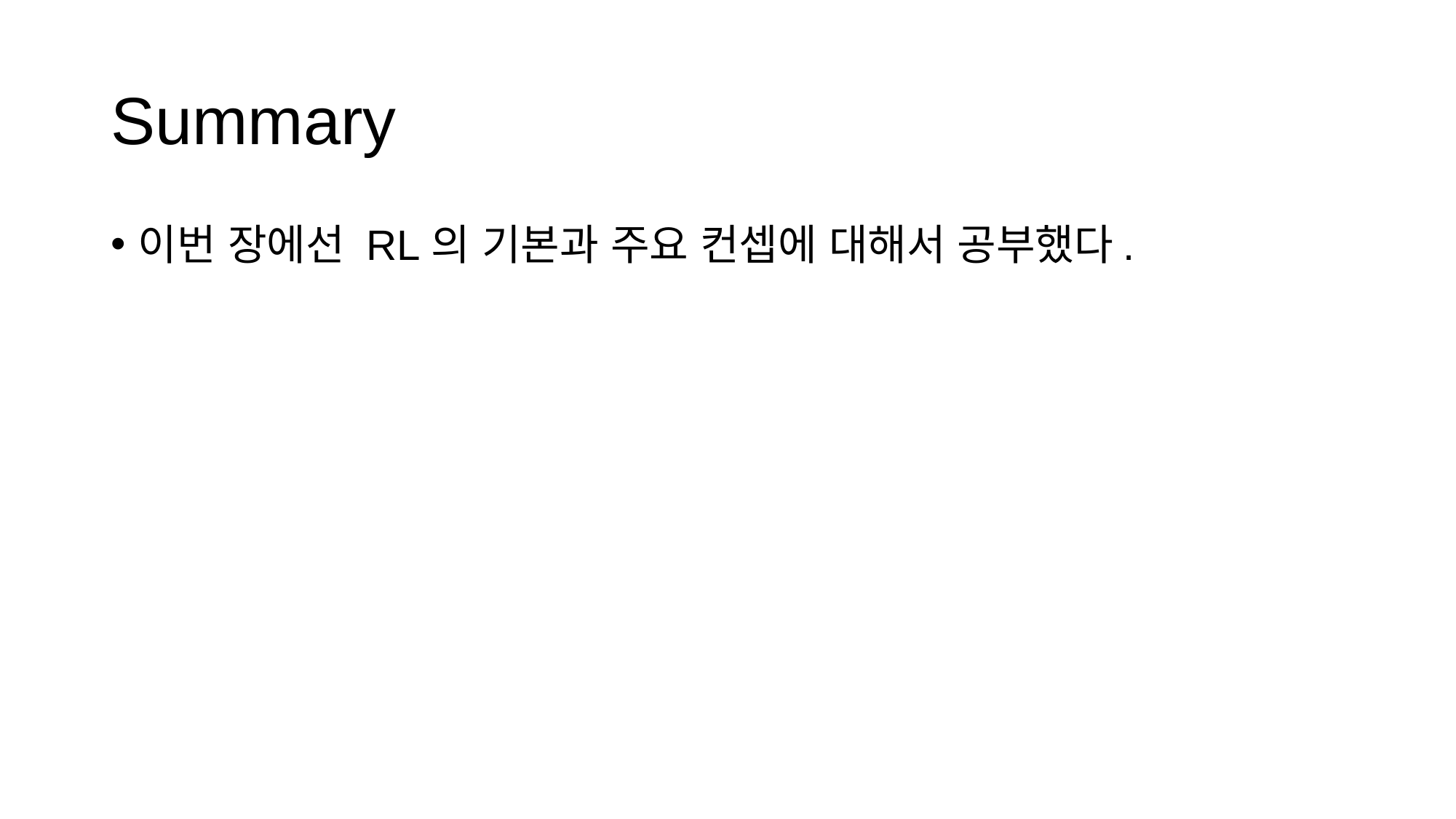

# Summary
이번 장에선 RL의 기본과 주요 컨셉에 대해서 공부했다.